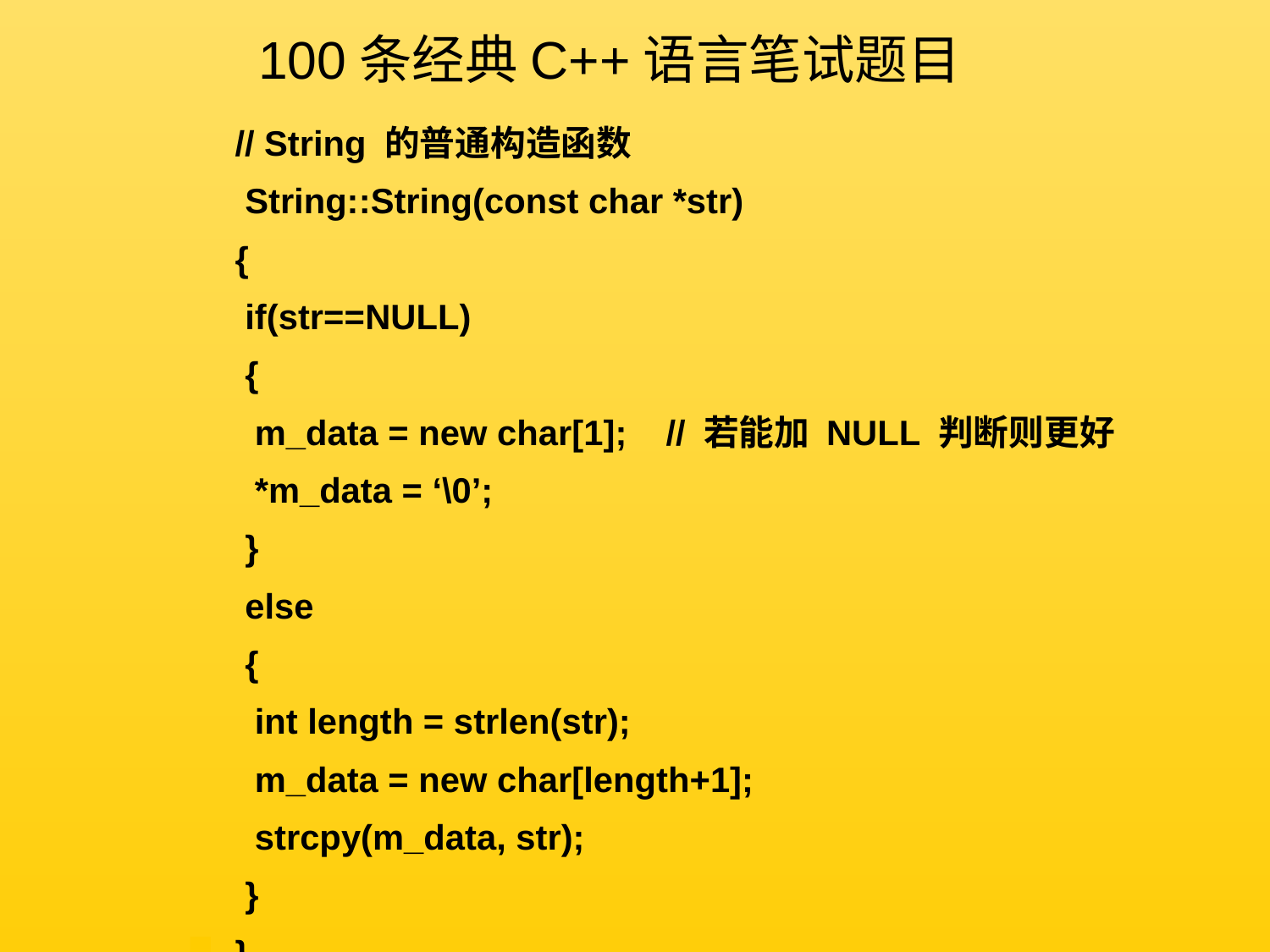

100条经典C++语言笔试题目
	// String 的普通构造函数
	 String::String(const char *str)
	{
	 if(str==NULL)
	 {
	  m_data = new char[1];    // 若能加 NULL 判断则更好
	  *m_data = ‘\0’;
	 }
	 else
	 {
	  int length = strlen(str);
	  m_data = new char[length+1];
	  strcpy(m_data, str);
	 }
}